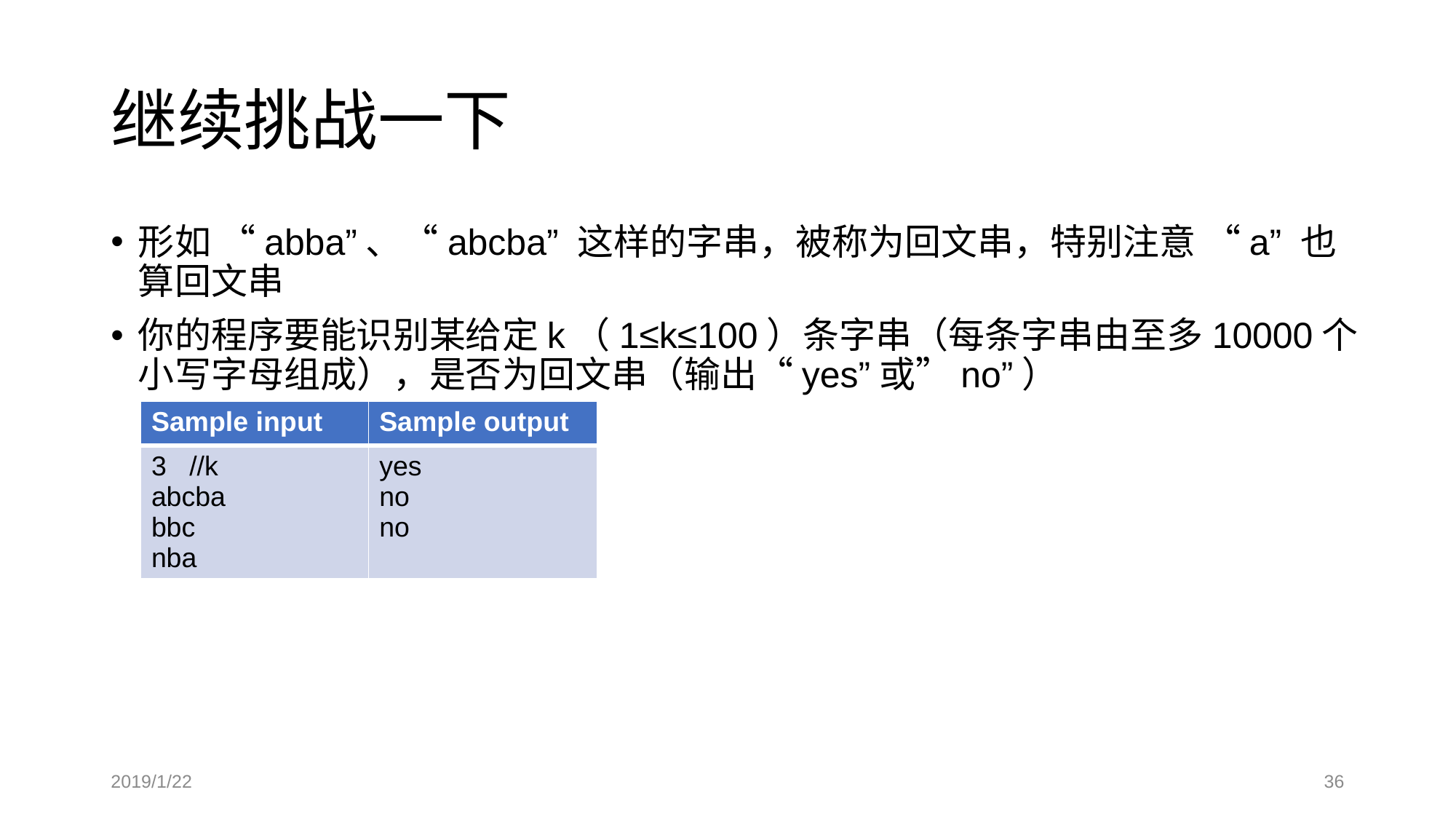

# 继续挑战一下
形如 “abba”、“abcba” 这样的字串，被称为回文串，特别注意 “a” 也算回文串
你的程序要能识别某给定k（1≤k≤100）条字串（每条字串由至多10000个小写字母组成），是否为回文串（输出“yes”或”no”）

| Sample input | Sample output |
| --- | --- |
| 3 //k abcba bbc nba | yes no no |
2019/1/22
36